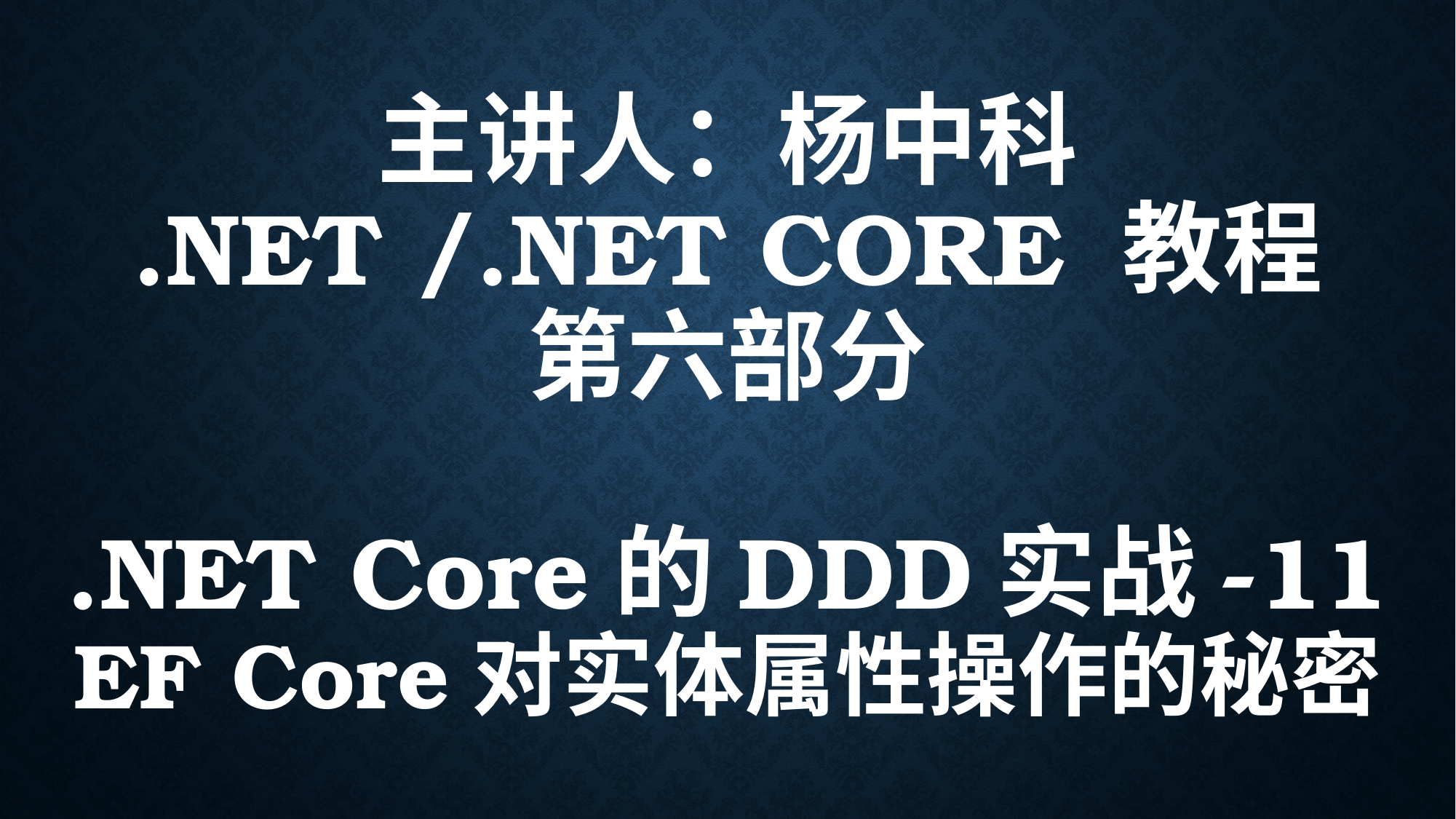

# 主讲人：杨中科 .NET /.NET Core 教程 第六部分 .NET Core的DDD实战-11 EF Core对实体属性操作的秘密